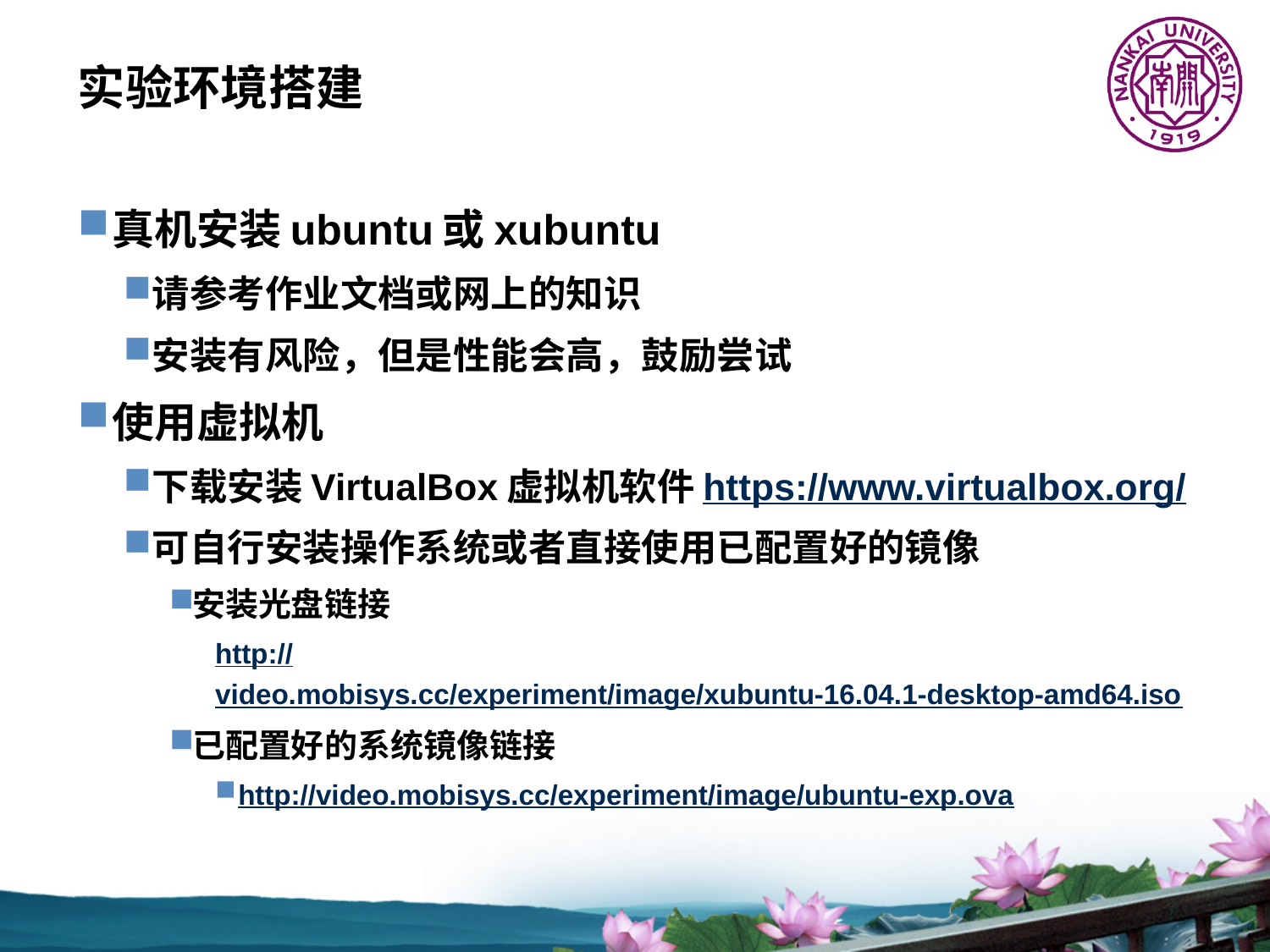

# 实验环境搭建
真机安装ubuntu或xubuntu
请参考作业文档或网上的知识
安装有风险，但是性能会高，鼓励尝试
使用虚拟机
下载安装VirtualBox虚拟机软件https://www.virtualbox.org/
可自行安装操作系统或者直接使用已配置好的镜像
安装光盘链接
http://video.mobisys.cc/experiment/image/xubuntu-16.04.1-desktop-amd64.iso
已配置好的系统镜像链接
http://video.mobisys.cc/experiment/image/ubuntu-exp.ova